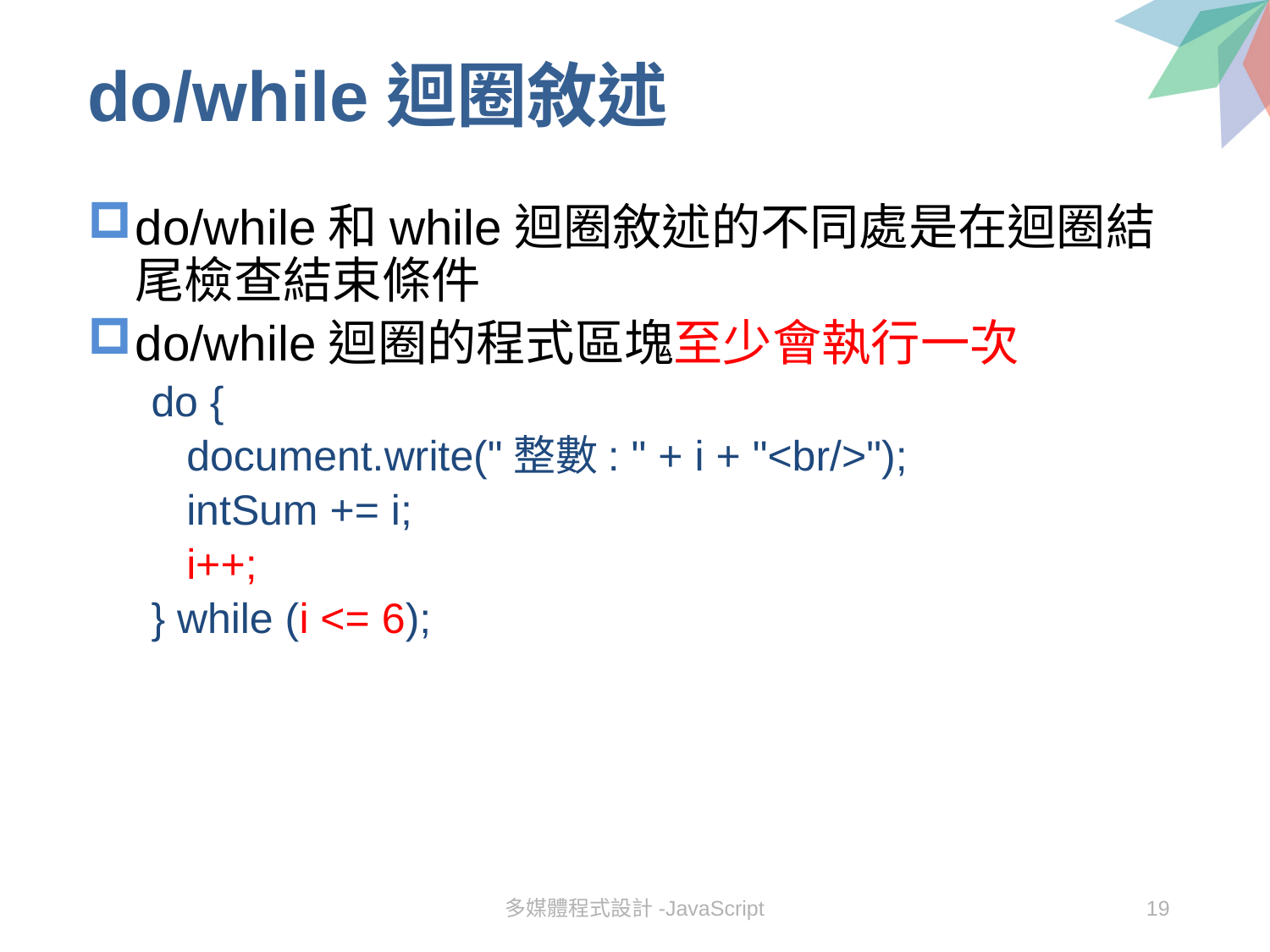

# do/while迴圈敘述
do/while和while迴圈敘述的不同處是在迴圈結尾檢查結束條件
do/while迴圈的程式區塊至少會執行一次
do {
   document.write("整數: " + i + "<br/>");
   intSum += i;
   i++;
} while (i <= 6);
多媒體程式設計-JavaScript
19